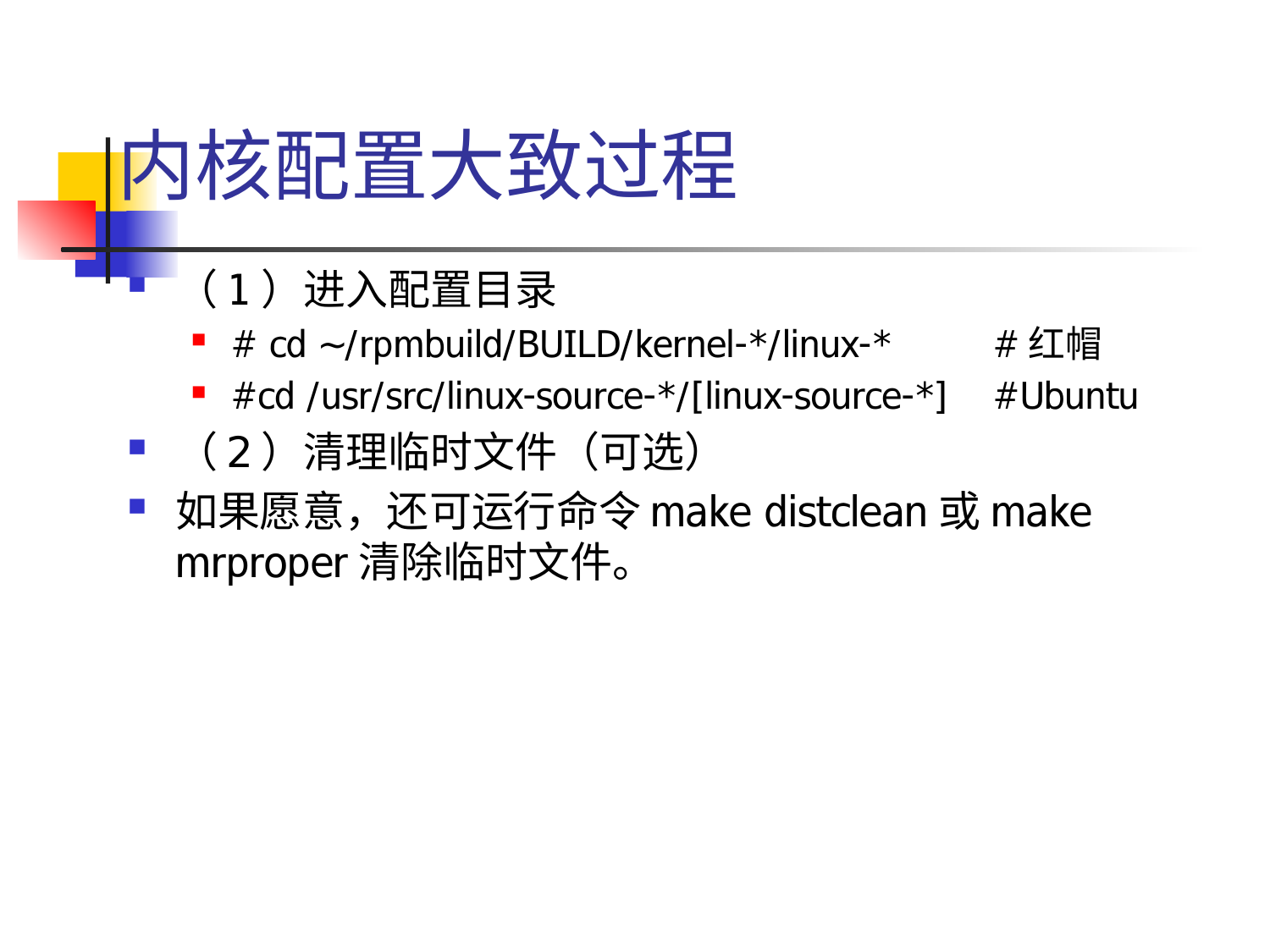

# 内核配置大致过程
（1）进入配置目录
# cd ~/rpmbuild/BUILD/kernel-*/linux-* 	#红帽
#cd /usr/src/linux-source-*/[linux-source-*] 	#Ubuntu
（2）清理临时文件（可选）
如果愿意，还可运行命令make distclean或make mrproper清除临时文件。